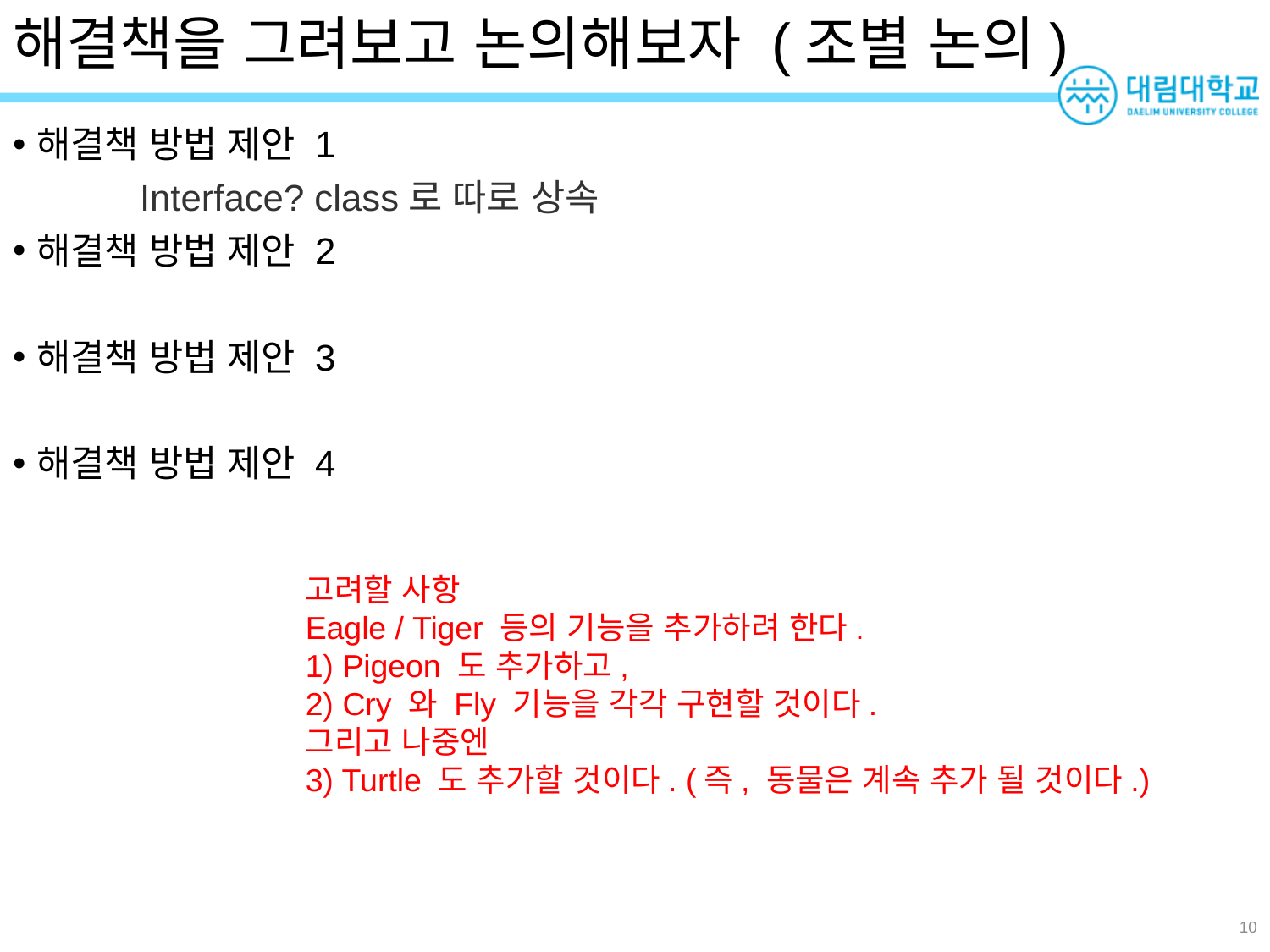

# 해결책을 그려보고 논의해보자 (조별 논의)
해결책 방법 제안 1
 	Interface? class로 따로 상속
해결책 방법 제안 2

해결책 방법 제안 3

해결책 방법 제안 4
고려할 사항
Eagle / Tiger 등의 기능을 추가하려 한다.
1) Pigeon 도 추가하고,
2) Cry 와 Fly 기능을 각각 구현할 것이다.
그리고 나중엔
3) Turtle 도 추가할 것이다. (즉, 동물은 계속 추가 될 것이다.)
10